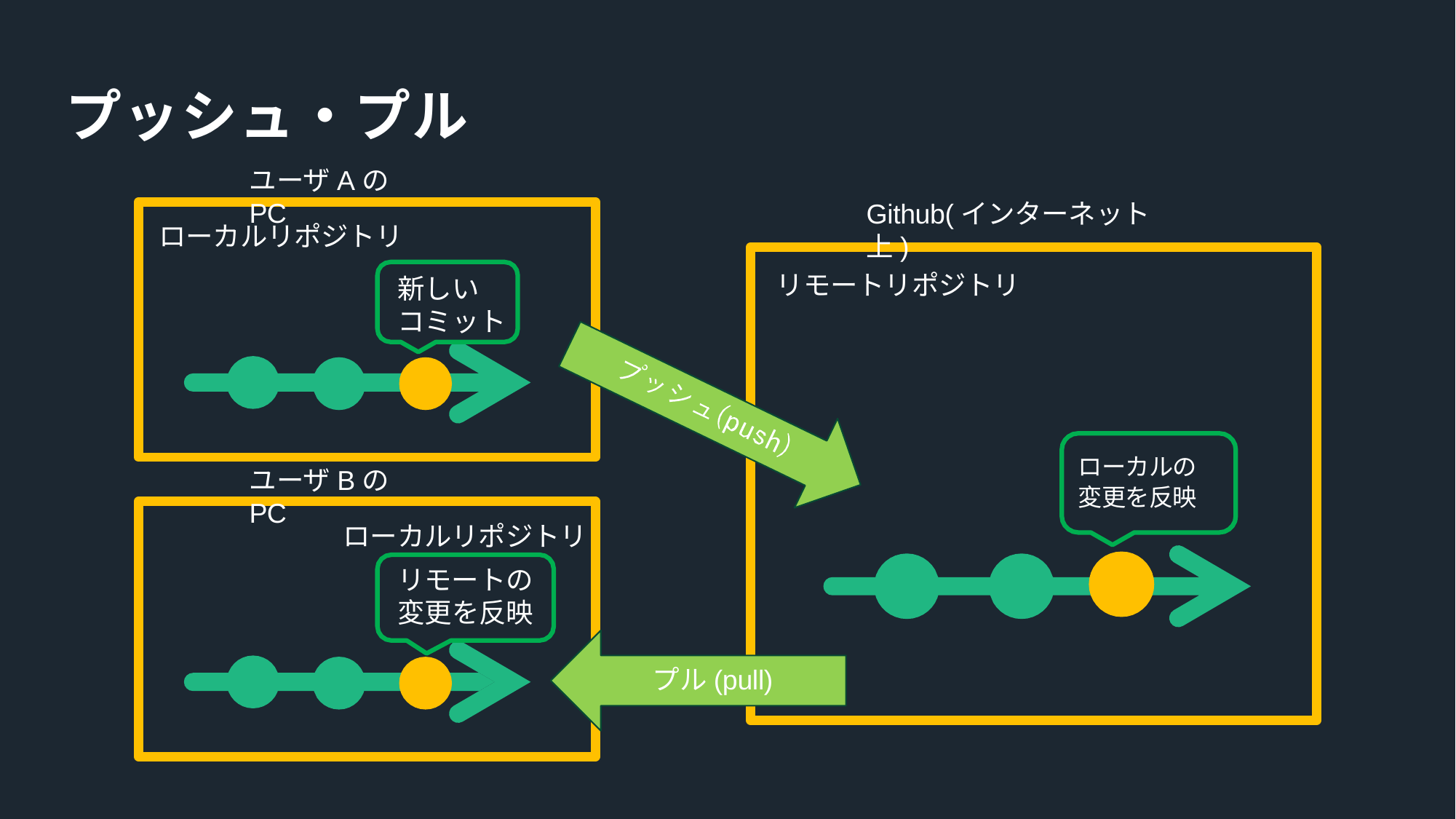

# プッシュ・プル
ユーザAのPC
Github(インターネット上)

ローカルリポジトリ

リモートリポジトリ
新しい
コミット

ローカルの
変更を反映
ユーザBのPC

ローカルリポジトリ
リモートの
変更を反映
プル(pull)